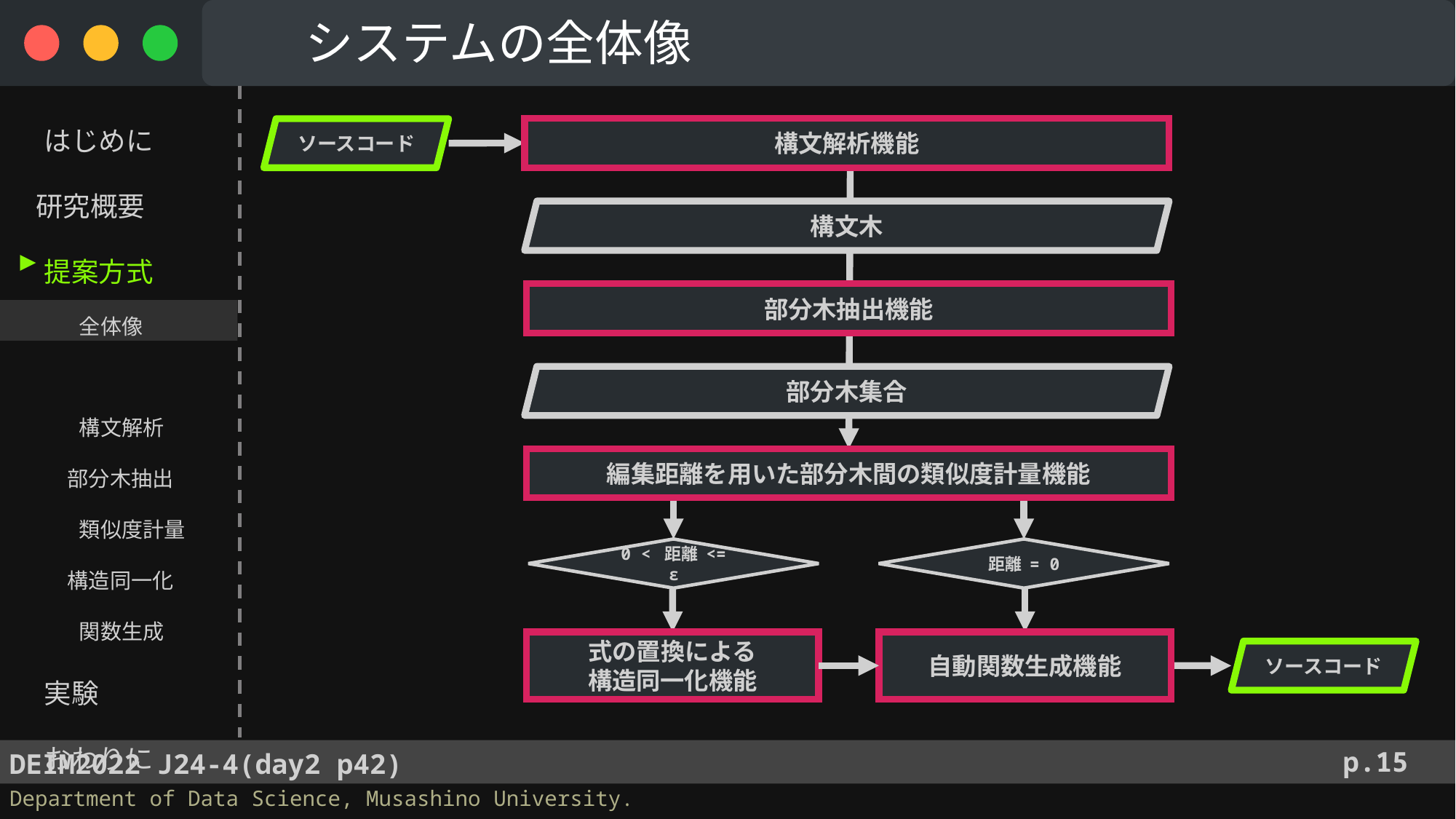

システムの全体像
　 はじめに
   研究概要
　 提案方式
　　　 全体像
　　　 構文解析
　　   部分木抽出
　　　 類似度計量
　　   構造同一化
　　　 関数生成
　 実験
　 おわりに

構文解析機能
ソースコード
構文木
▶︎
部分木抽出機能

部分木集合
編集距離を用いた部分木間の類似度計量機能
0 < 距離 <= ε
距離 = 0
式の置換による
構造同一化機能
自動関数生成機能
ソースコード
p.15